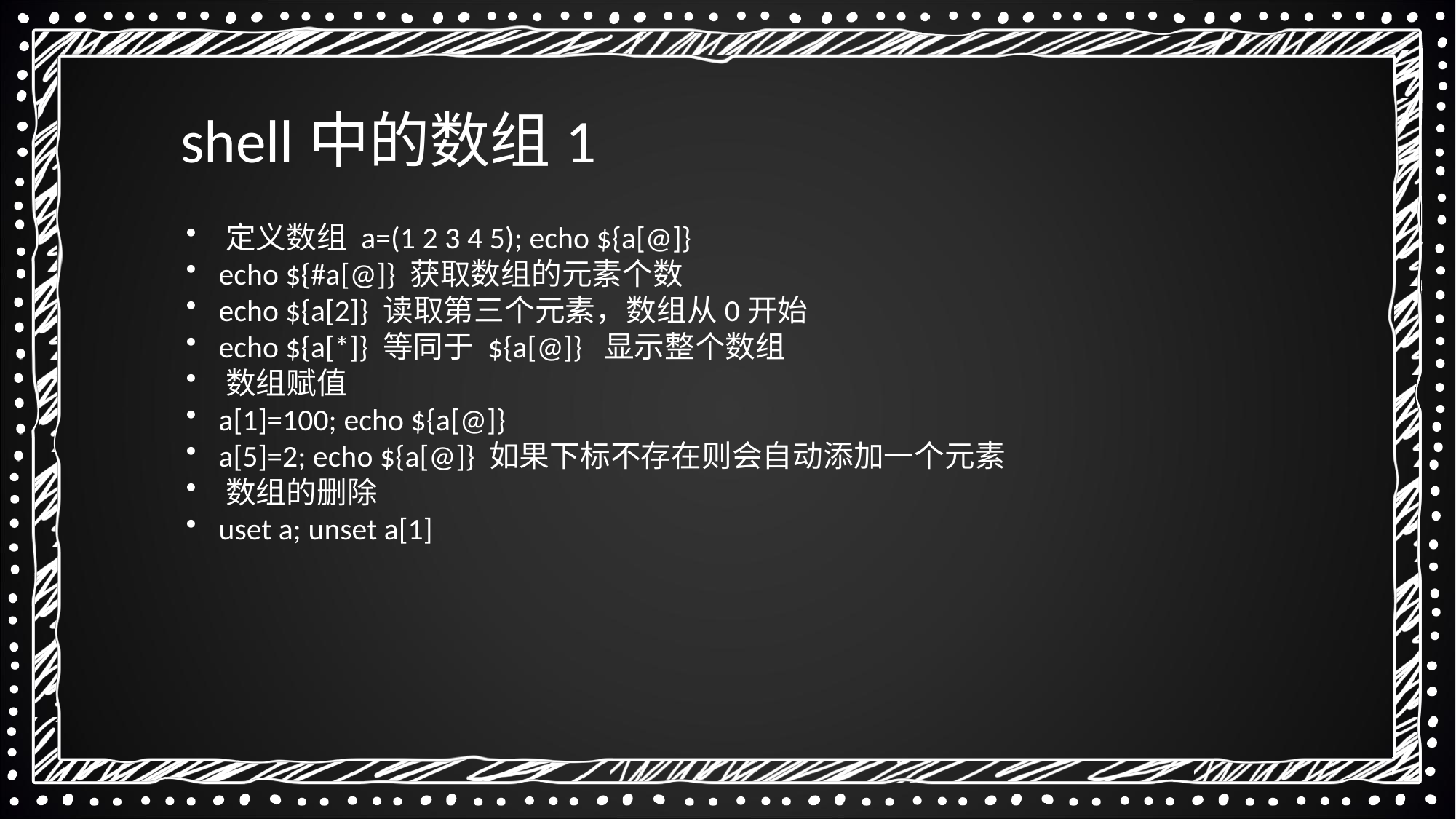

shell中的数组1
 定义数组 a=(1 2 3 4 5); echo ${a[@]}
 echo ${#a[@]} 获取数组的元素个数
 echo ${a[2]} 读取第三个元素，数组从0开始
 echo ${a[*]} 等同于 ${a[@]}  显示整个数组
 数组赋值
 a[1]=100; echo ${a[@]}
 a[5]=2; echo ${a[@]} 如果下标不存在则会自动添加一个元素
 数组的删除
 uset a; unset a[1]